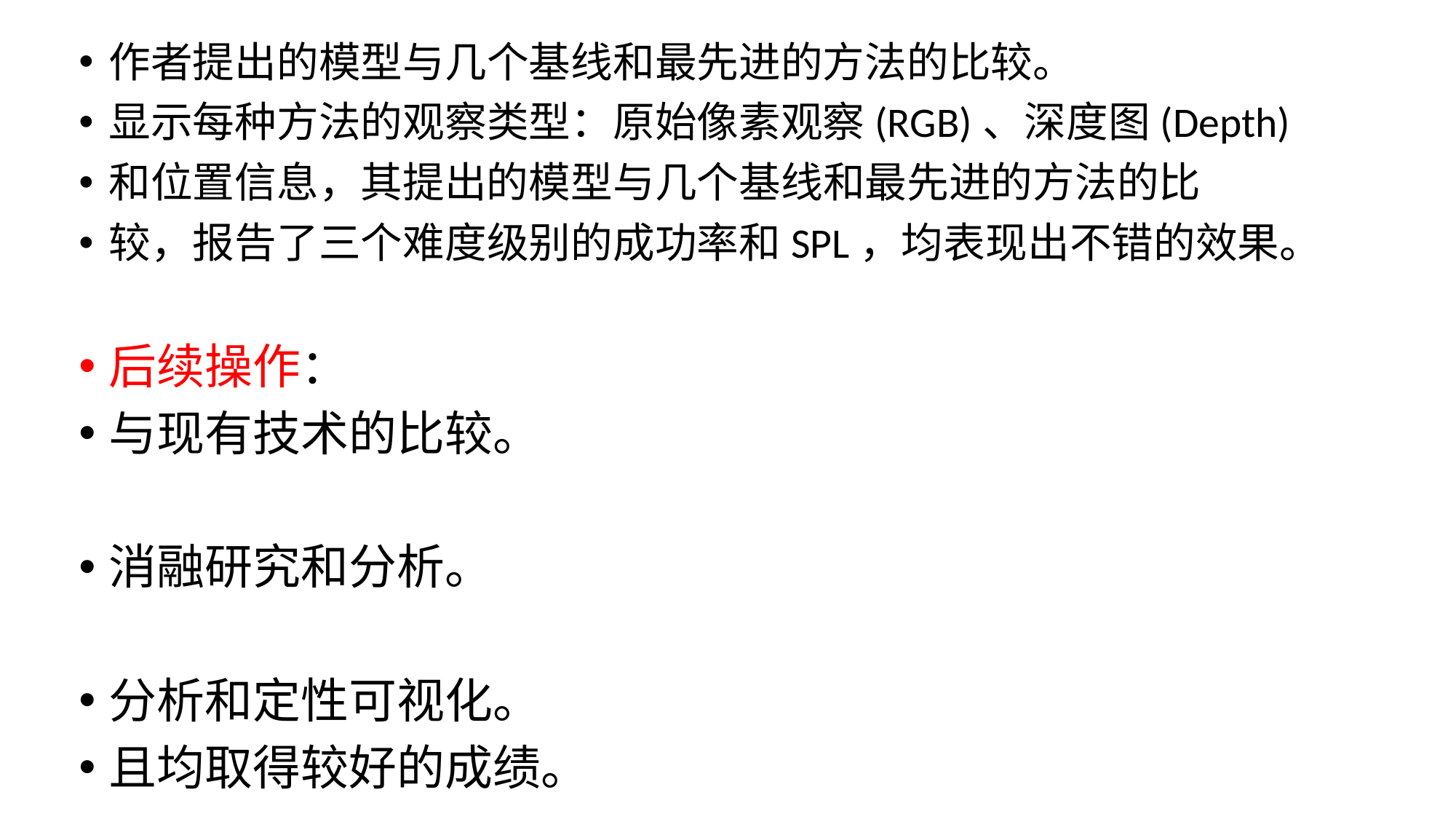

作者提出的模型与几个基线和最先进的方法的比较。
显示每种方法的观察类型：原始像素观察(RGB)、深度图(Depth)
和位置信息，其提出的模型与几个基线和最先进的方法的比
较，报告了三个难度级别的成功率和SPL，均表现出不错的效果。

后续操作：
与现有技术的比较。

消融研究和分析。

分析和定性可视化。
且均取得较好的成绩。